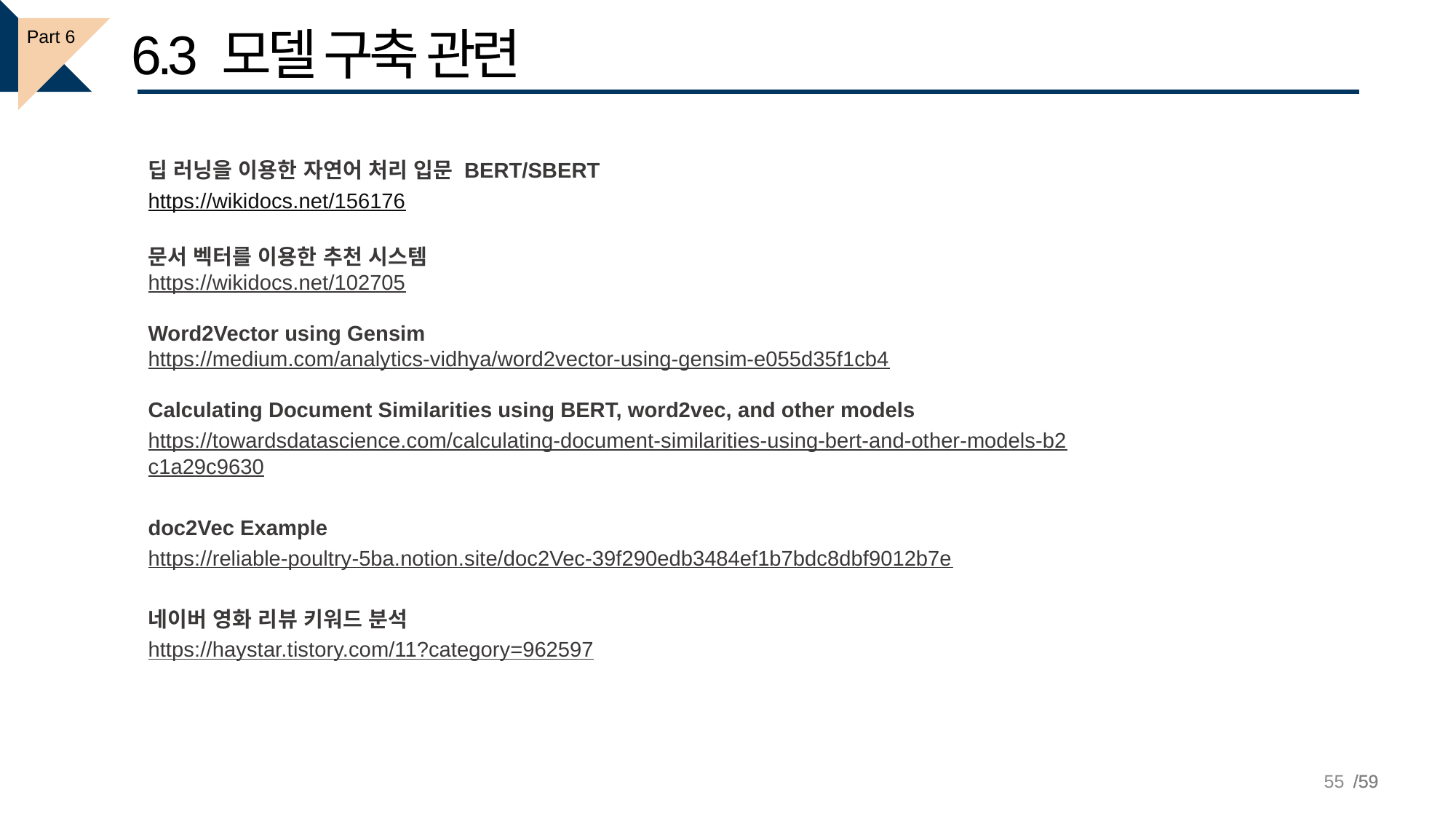

6.3 모델 구축 관련

Part 6
딥 러닝을 이용한 자연어 처리 입문 BERT/SBERT
https://wikidocs.net/156176

문서 벡터를 이용한 추천 시스템
https://wikidocs.net/102705

Word2Vector using Gensim
https://medium.com/analytics-vidhya/word2vector-using-gensim-e055d35f1cb4

Calculating Document Similarities using BERT, word2vec, and other models
https://towardsdatascience.com/calculating-document-similarities-using-bert-and-other-models-b2c1a29c9630

doc2Vec Example
https://reliable-poultry-5ba.notion.site/doc2Vec-39f290edb3484ef1b7bdc8dbf9012b7e

네이버 영화 리뷰 키워드 분석
https://haystar.tistory.com/11?category=962597

55